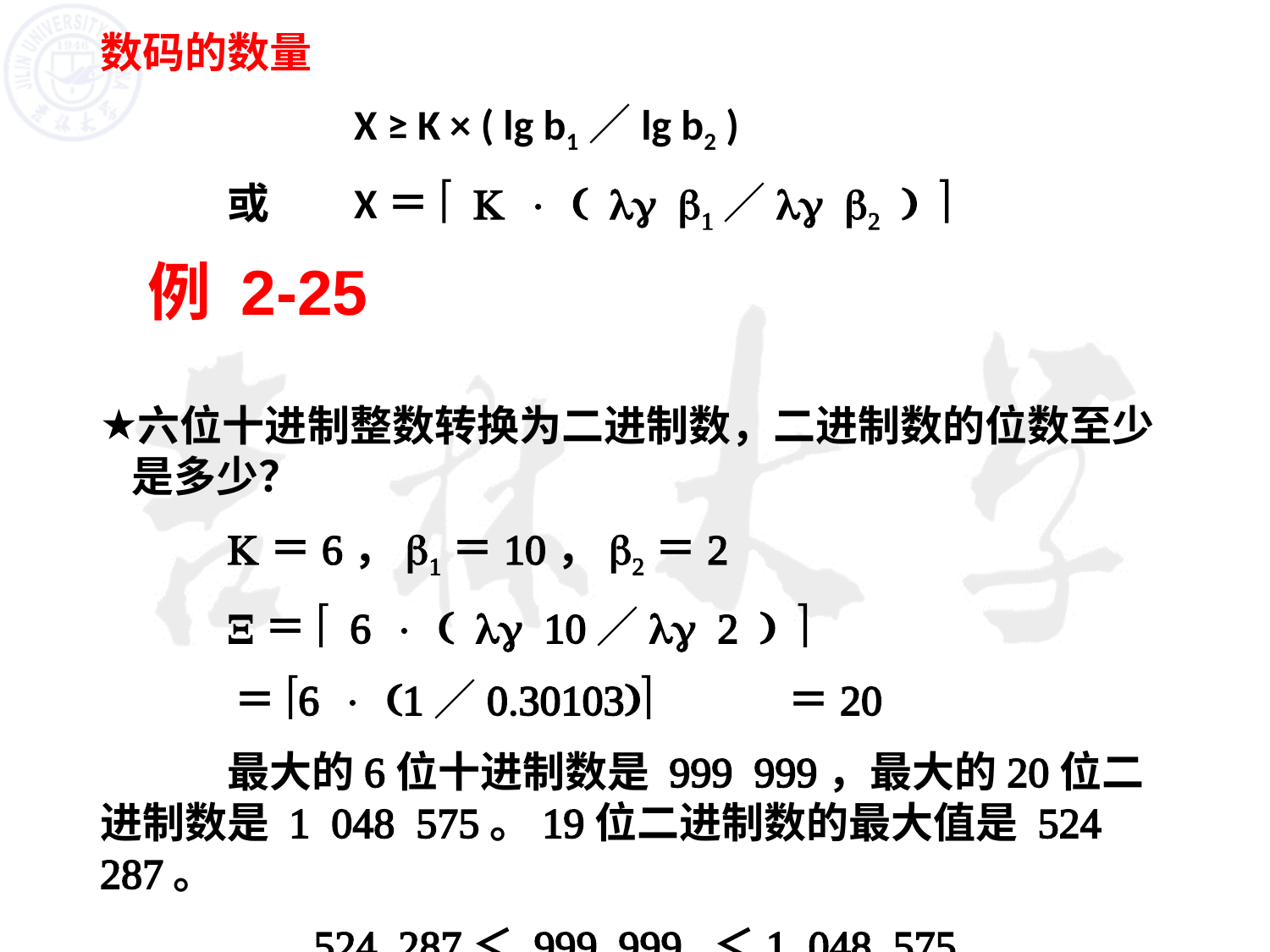

数码的数量
	        	X ≥ K × ( lg b1／lg b2 )
	或	X＝ K × ( lg b1／lg b2 )

六位十进制整数转换为二进制数，二进制数的位数至少是多少？
	K＝6，b1＝10，b2＝2
	X＝ 6 × ( lg 10／lg 2 )
             ＝6 × (1／0.30103) 	  ＝20
	最大的6位十进制数是 999 999，最大的20位二进制数是 1 048 575。19位二进制数的最大值是 524 287。
524 287＜ 999 999 ＜1 048 575

# 例 2-25